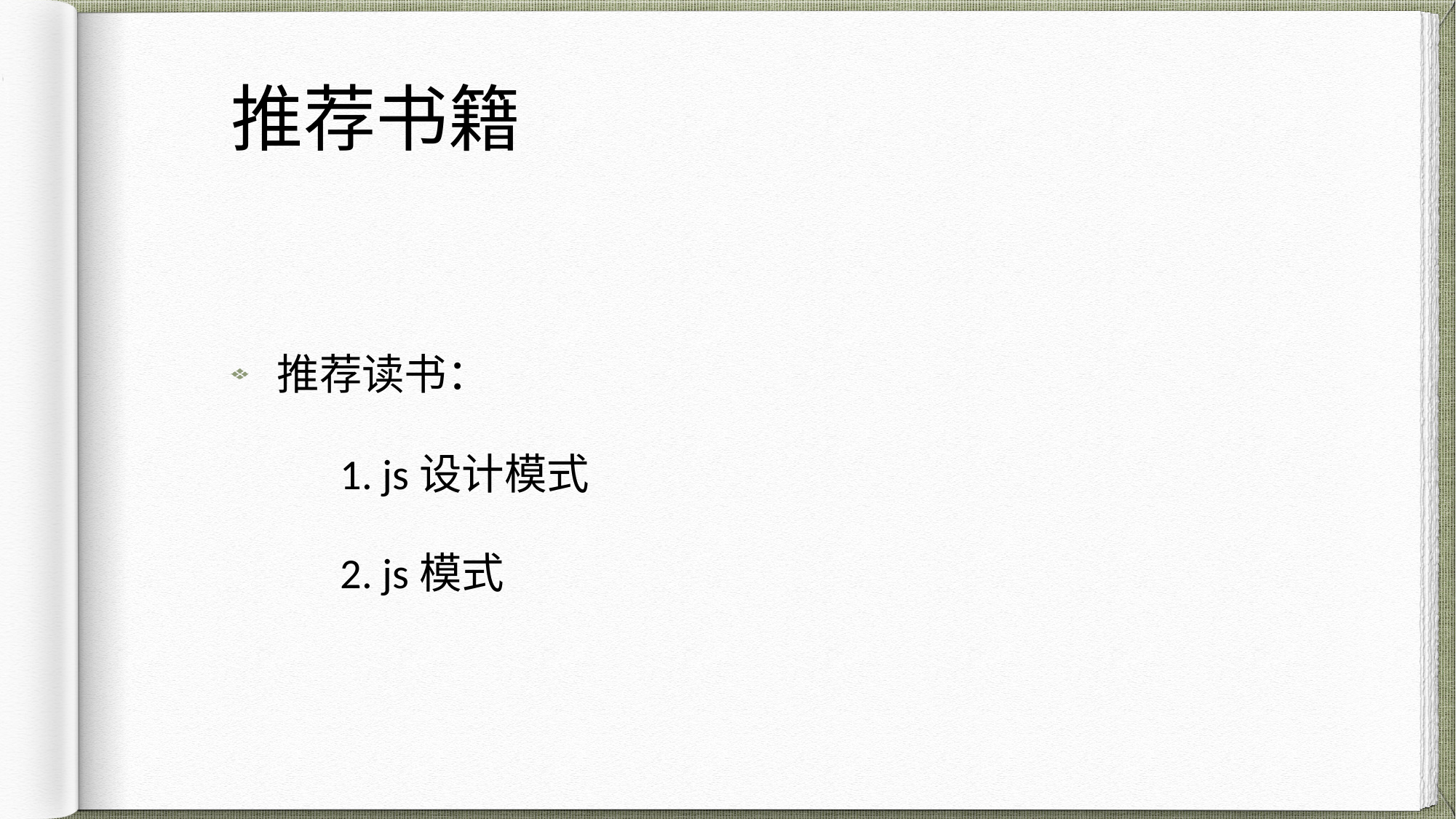

# 推荐书籍
推荐读书：
	1. js设计模式
	2. js模式